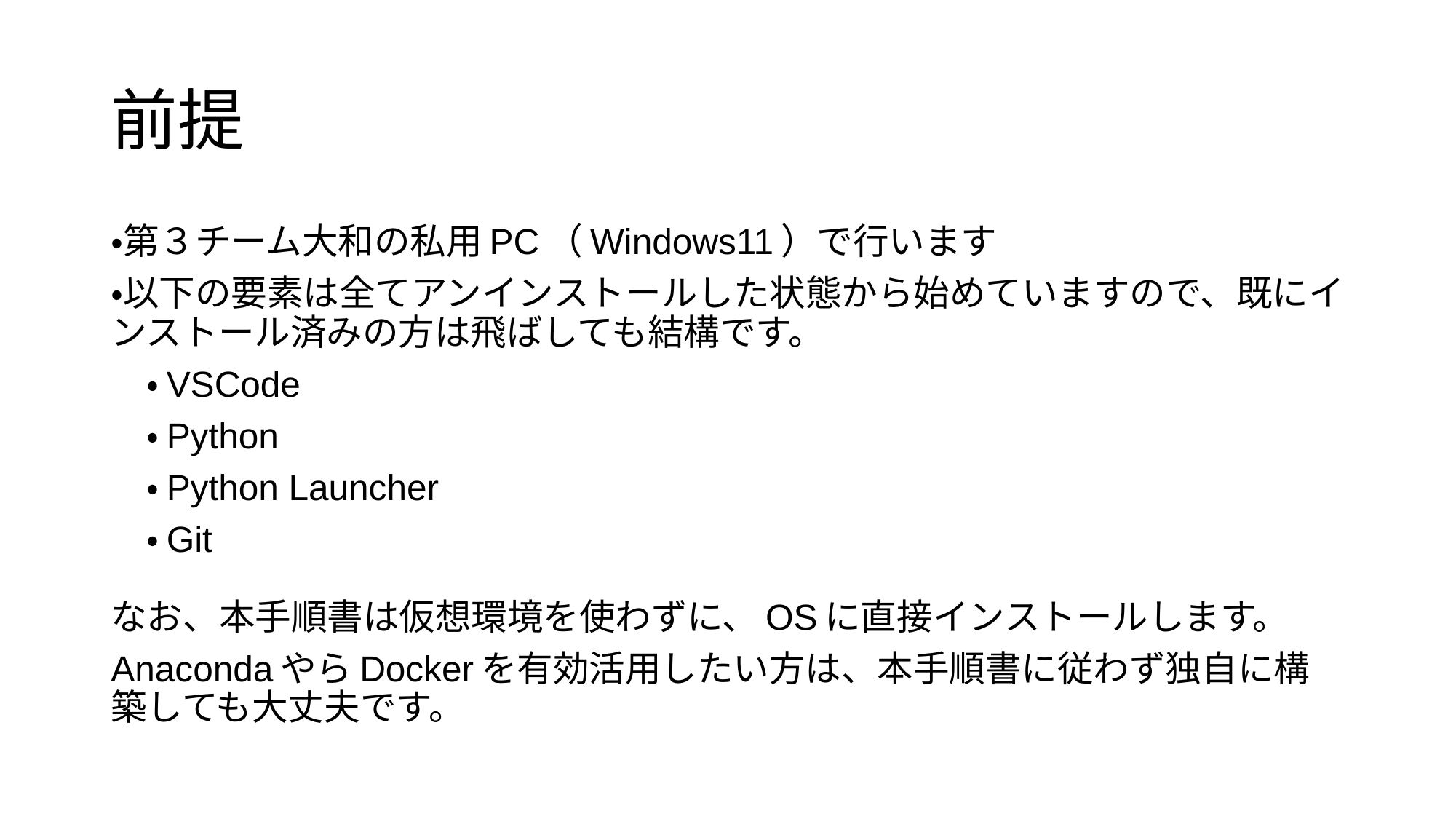

# 前提
・第３チーム大和の私用PC（Windows11）で行います
・以下の要素は全てアンインストールした状態から始めていますので、既にインストール済みの方は飛ばしても結構です。
　・VSCode
　・Python
　・Python Launcher
　・Git
なお、本手順書は仮想環境を使わずに、OSに直接インストールします。
AnacondaやらDockerを有効活用したい方は、本手順書に従わず独自に構築しても大丈夫です。